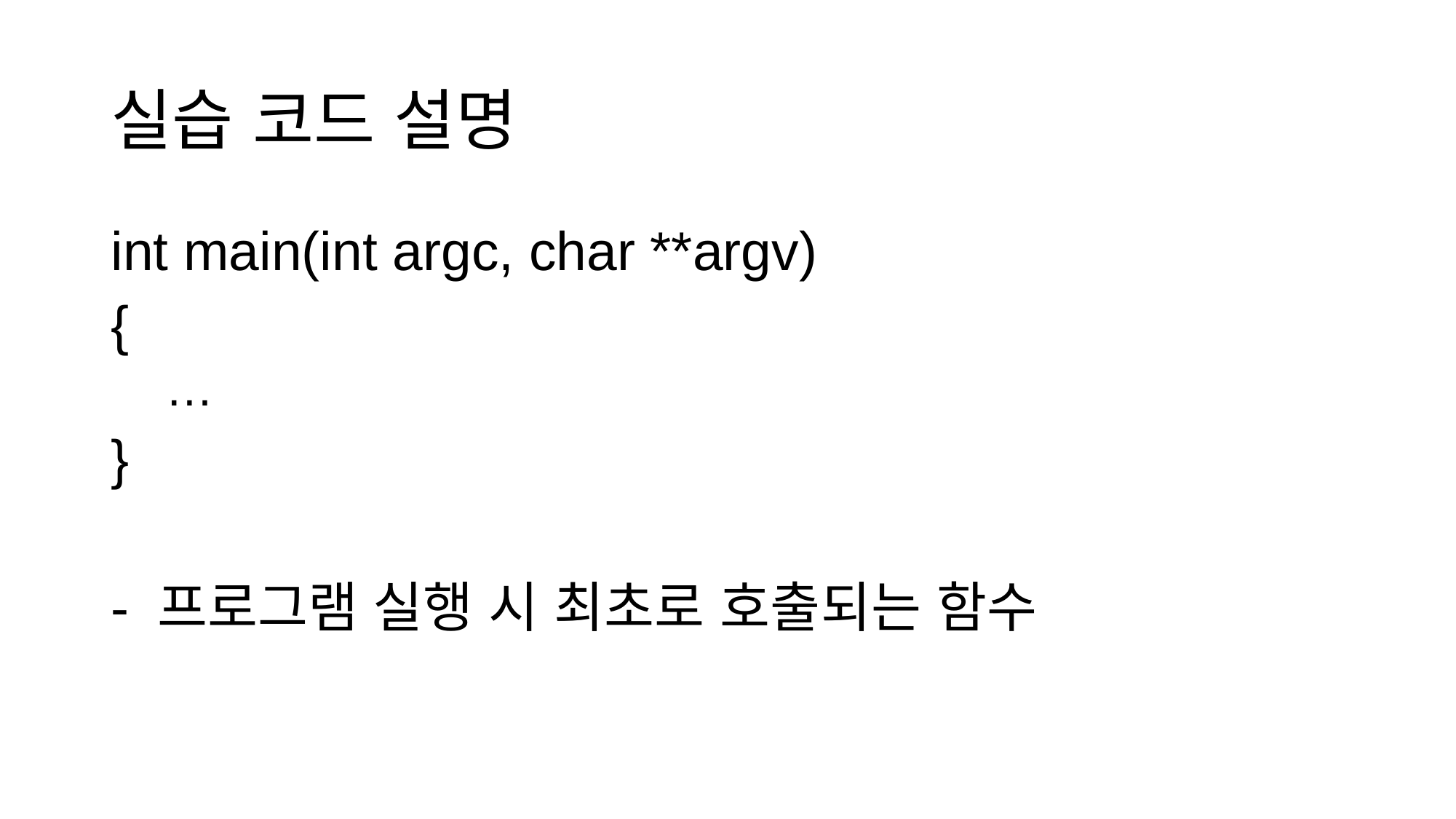

# 실습 코드 설명
int main(int argc, char **argv)
{
…
}

- 프로그램 실행 시 최초로 호출되는 함수